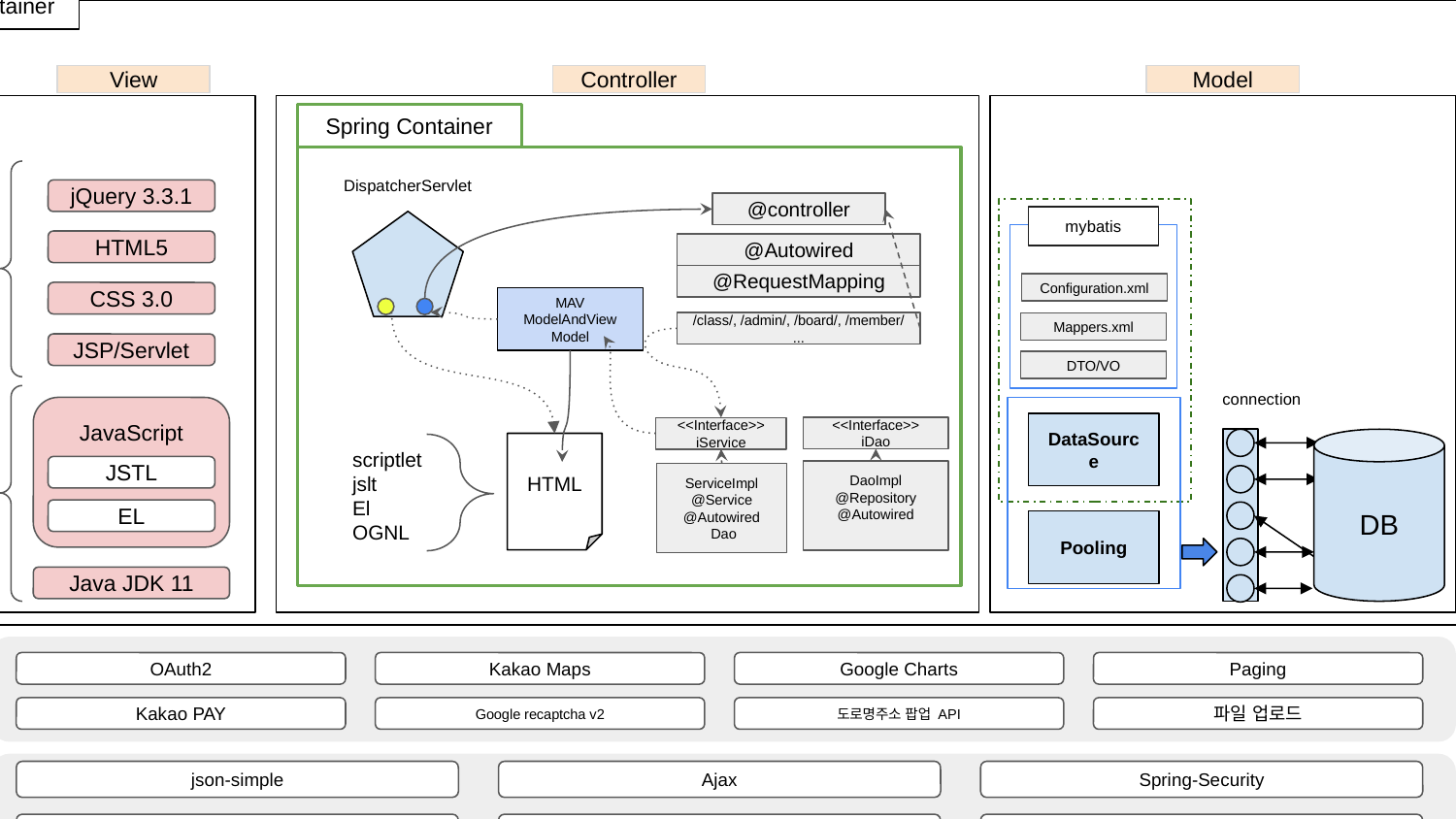

Web Container
View
Controller
Model

Spring Container

DispatcherServlet
jQuery 3.3.1
@controller

mybatis

HTML5
HTML Stylesheet
@Autowired
@RequestMapping
Configuration.xml
CSS 3.0
MAV
ModelAndView
Model

/class/, /admin/, /board/, /member/ ...
Mappers.xml
JSP/Servlet
DTO/VO
connection

JavaScript

DataSource
<<Interface>>
iDao
<<Interface>>
iService

DB
scriptlet
jslt
El
OGNL
HTML

JSTL
DaoImpl
@Repository
@Autowired

ServiceImpl
@Service
@Autowired
 Dao

개발언어
EL

Pooling

Java JDK 11

OAuth2
Kakao Maps
Google Charts
Paging
API
Kakao PAY
Google recaptcha v2
도로명주소 팝업 API
파일 업로드

json-simple
Ajax
Spring-Security
Library
slf4j
spring-social-google
scribejava-apis

운영체제
개발도구
형상관리
Windows
Eclipse
Github